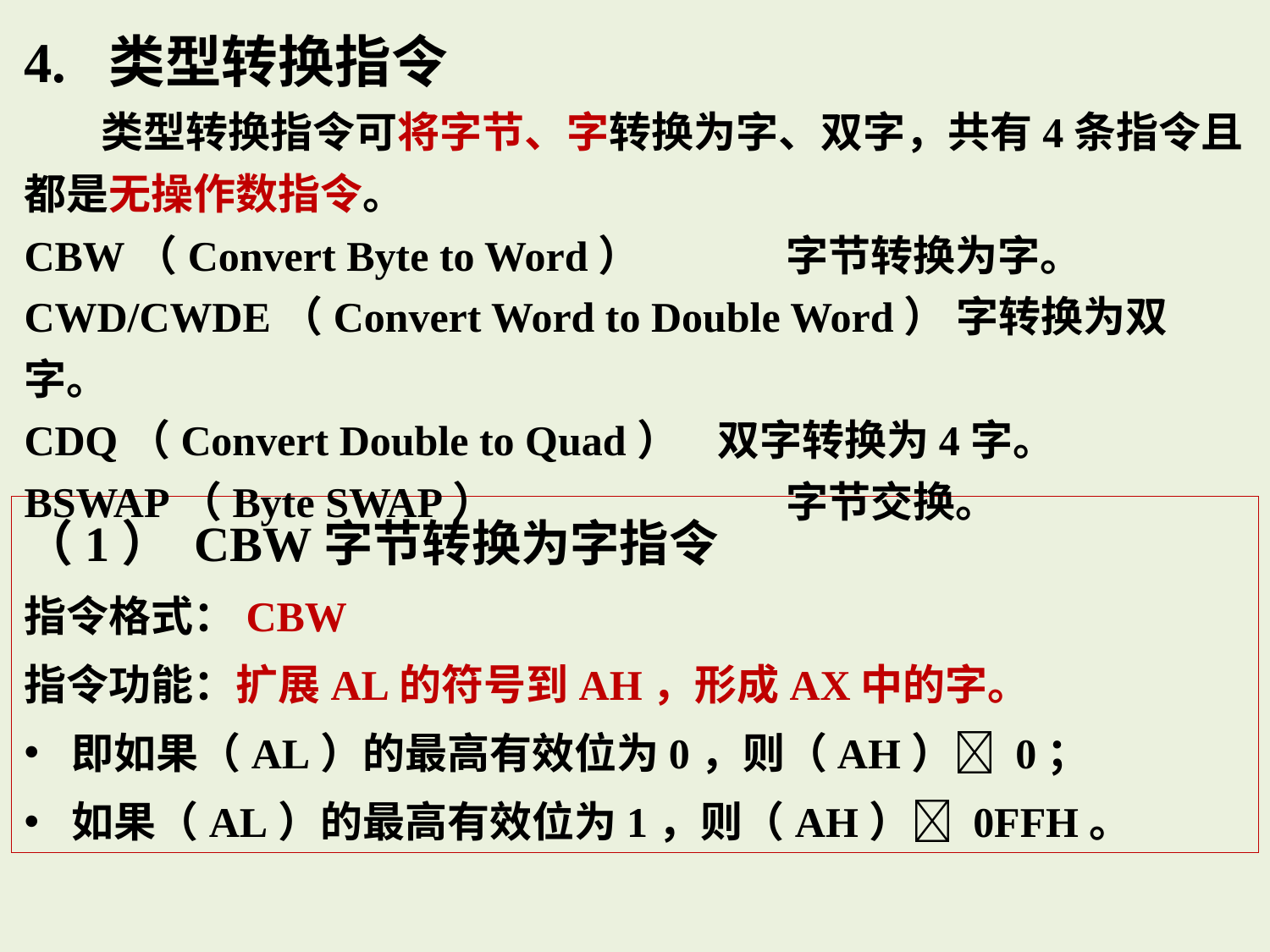

4.  类型转换指令
       类型转换指令可将字节、字转换为字、双字，共有4条指令且都是无操作数指令。
CBW（Convert Byte to Word）    	字节转换为字。
CWD/CWDE（Convert Word to Double Word） 字转换为双字。
CDQ（Convert Double to Quad）    双字转换为4字。
BSWAP（Byte SWAP）    		字节交换。
（1） CBW字节转换为字指令
指令格式：CBW
指令功能：扩展AL的符号到AH，形成AX中的字。
即如果（AL）的最高有效位为0，则（AH）= 0；
如果（AL）的最高有效位为1，则（AH）= 0FFH。
133